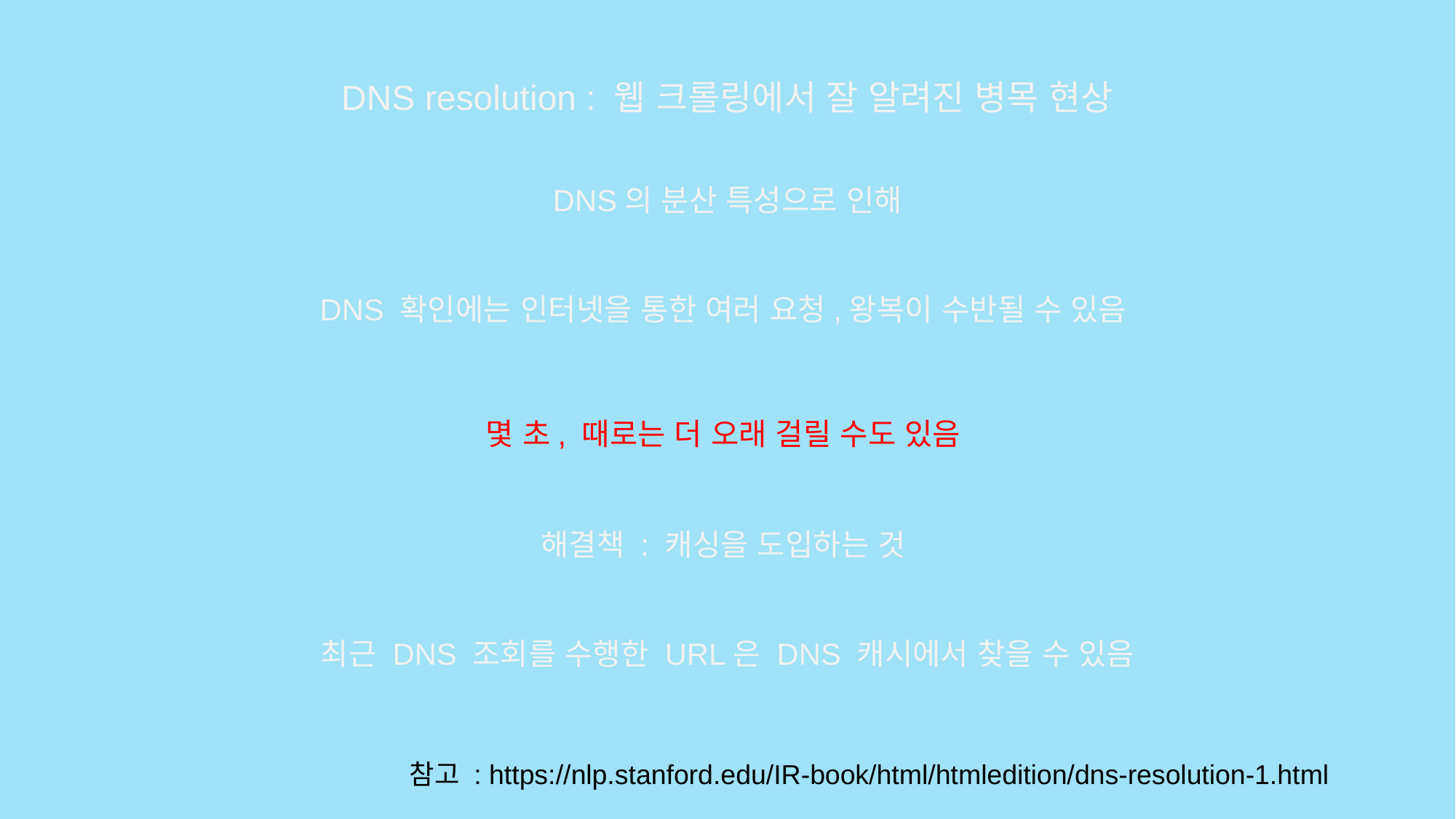

DNS resolution : 웹 크롤링에서 잘 알려진 병목 현상
DNS의 분산 특성으로 인해

DNS 확인에는 인터넷을 통한 여러 요청,왕복이 수반될 수 있음
몇 초, 때로는 더 오래 걸릴 수도 있음
해결책 : 캐싱을 도입하는 것

최근 DNS 조회를 수행한 URL은 DNS 캐시에서 찾을 수 있음
참고 : https://nlp.stanford.edu/IR-book/html/htmledition/dns-resolution-1.html